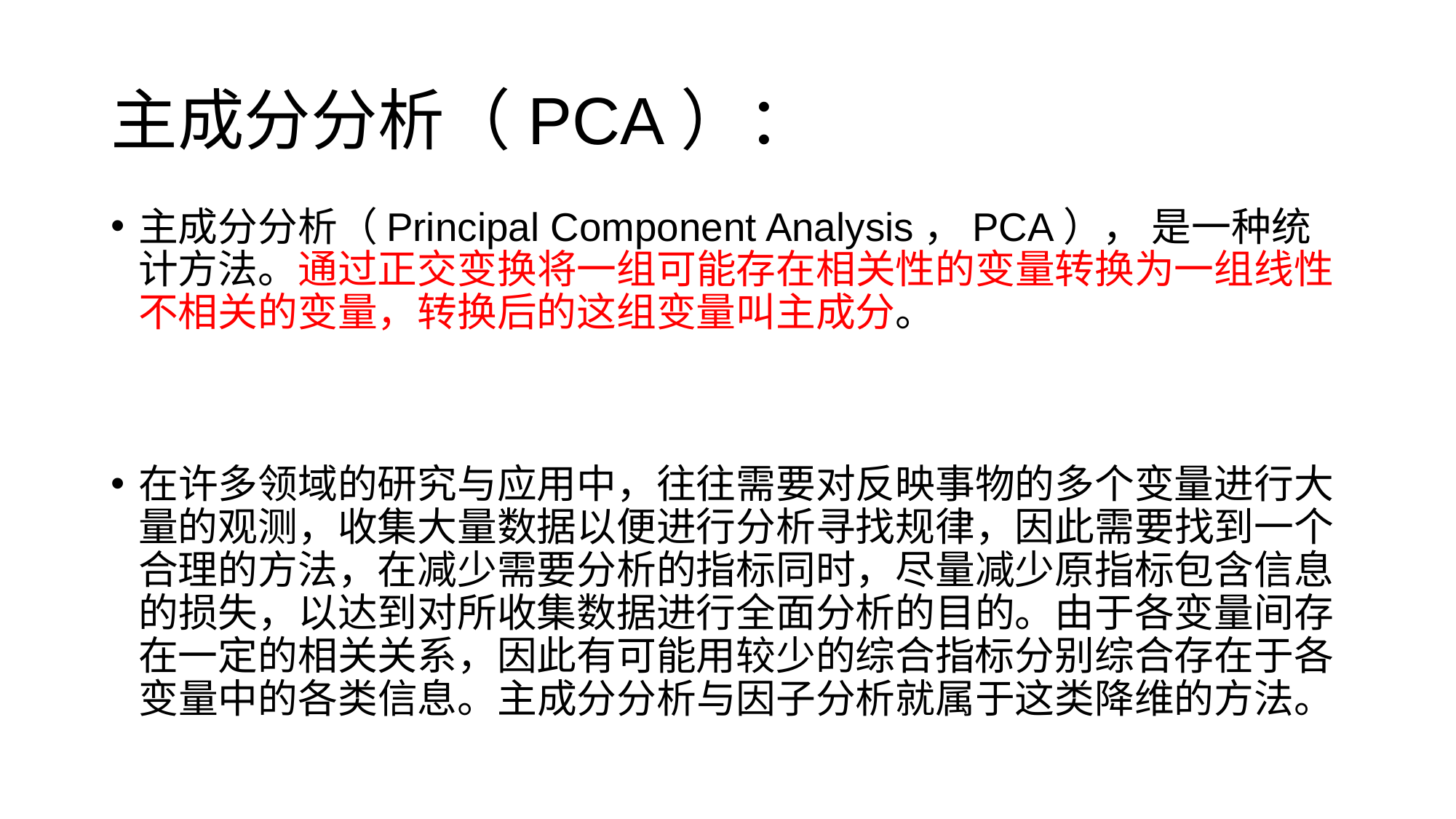

# 主成分分析（PCA）：
主成分分析（Principal Component Analysis，PCA）， 是一种统计方法。通过正交变换将一组可能存在相关性的变量转换为一组线性不相关的变量，转换后的这组变量叫主成分。

在许多领域的研究与应用中，往往需要对反映事物的多个变量进行大量的观测，收集大量数据以便进行分析寻找规律，因此需要找到一个合理的方法，在减少需要分析的指标同时，尽量减少原指标包含信息的损失，以达到对所收集数据进行全面分析的目的。由于各变量间存在一定的相关关系，因此有可能用较少的综合指标分别综合存在于各变量中的各类信息。主成分分析与因子分析就属于这类降维的方法。